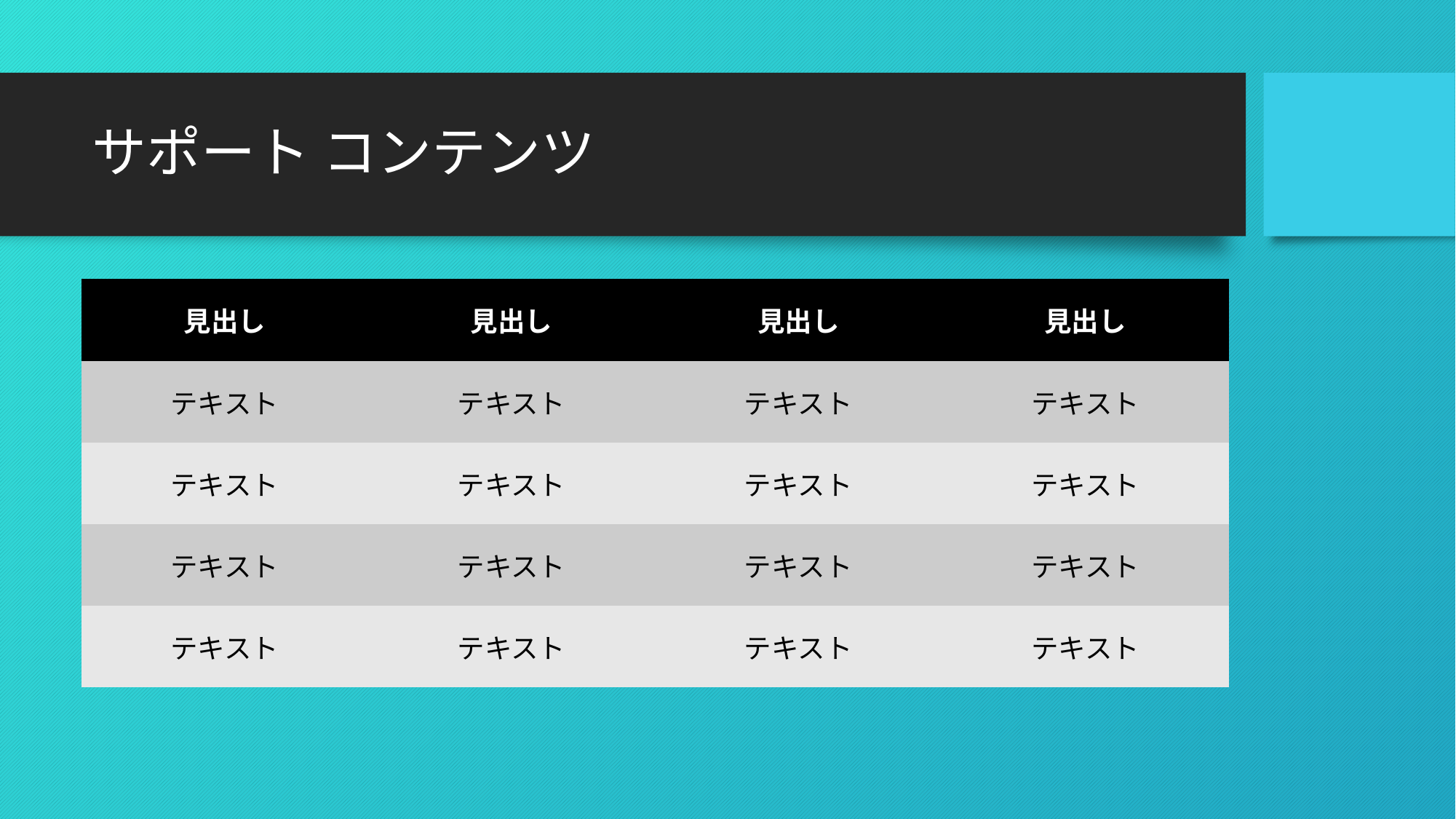

# サポート コンテンツ
| 見出し | 見出し | 見出し | 見出し |
| --- | --- | --- | --- |
| テキスト | テキスト | テキスト | テキスト |
| テキスト | テキスト | テキスト | テキスト |
| テキスト | テキスト | テキスト | テキスト |
| テキスト | テキスト | テキスト | テキスト |